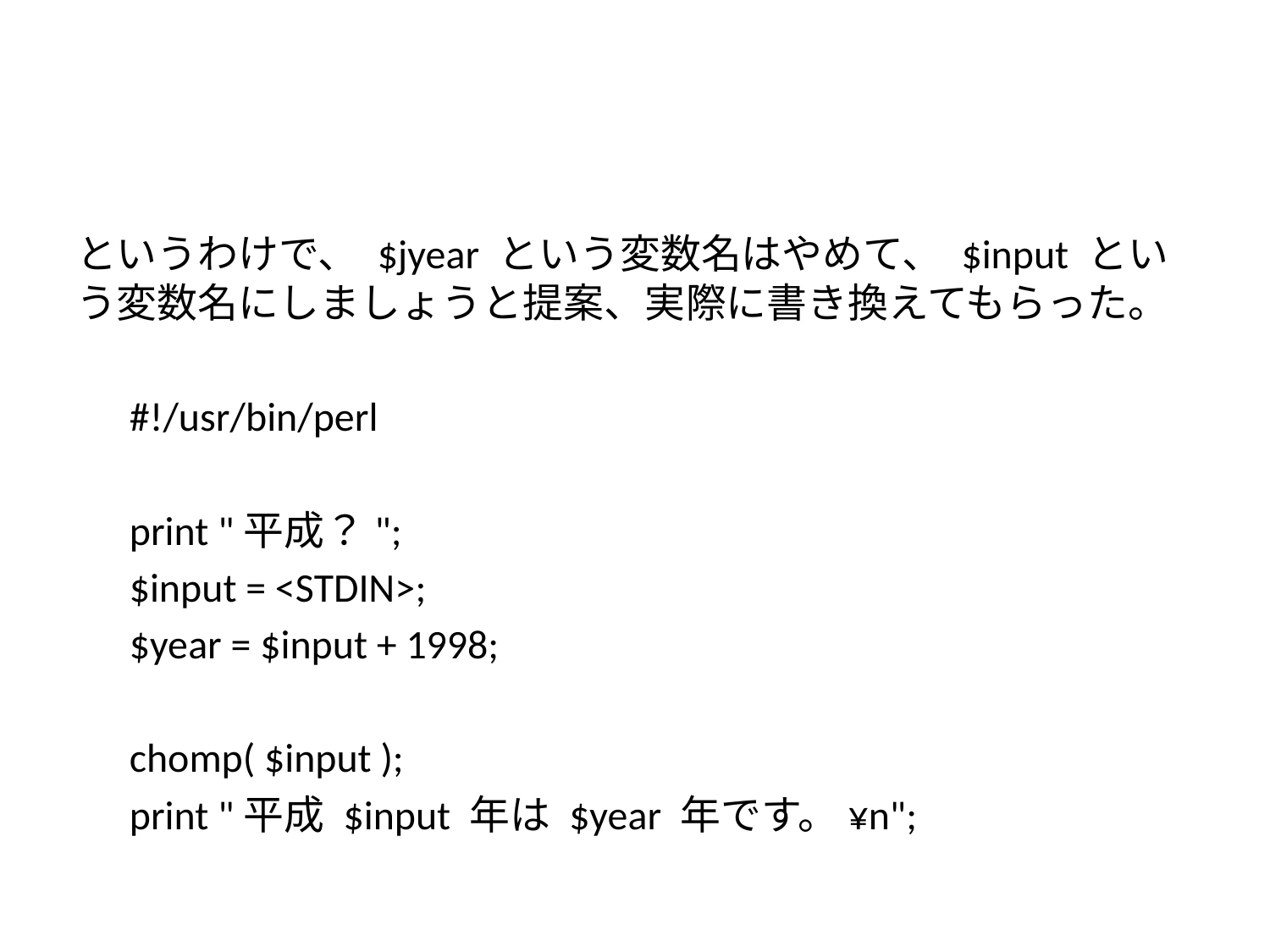

#
というわけで、 $jyear という変数名はやめて、 $input という変数名にしましょうと提案、実際に書き換えてもらった。

#!/usr/bin/perl

print "平成？";
$input = <STDIN>;
$year = $input + 1998;

chomp( $input );
print "平成 $input 年は $year 年です。¥n";